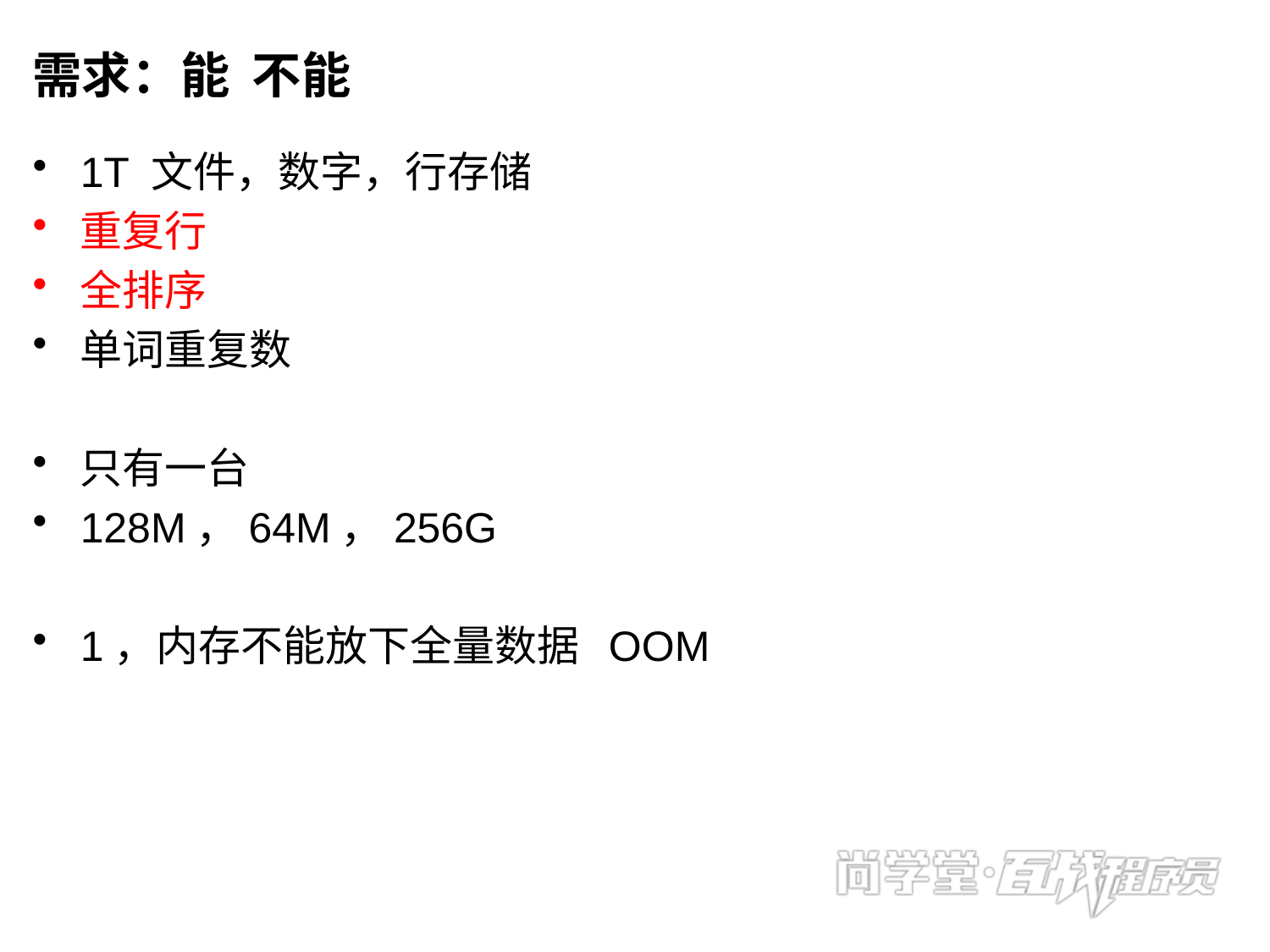

# 需求：能  不能
1T 文件，数字，行存储
重复行
全排序
单词重复数

只有一台
128M，64M，256G

1，内存不能放下全量数据  OOM